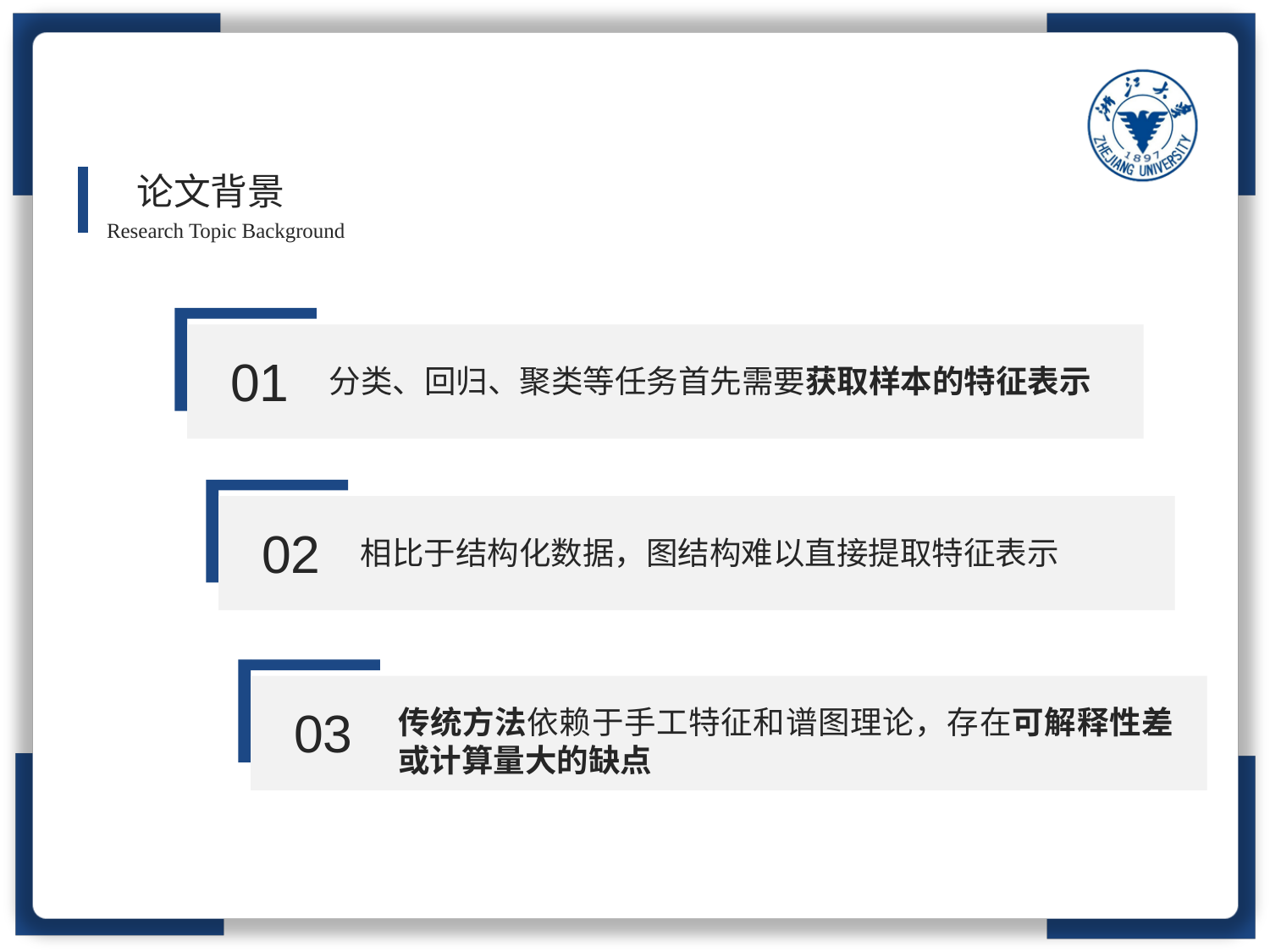

论文背景
Research Topic Background

01
分类、回归、聚类等任务首先需要获取样本的特征表示

02
相比于结构化数据，图结构难以直接提取特征表示

03
传统方法依赖于手工特征和谱图理论，存在可解释性差或计算量大的缺点